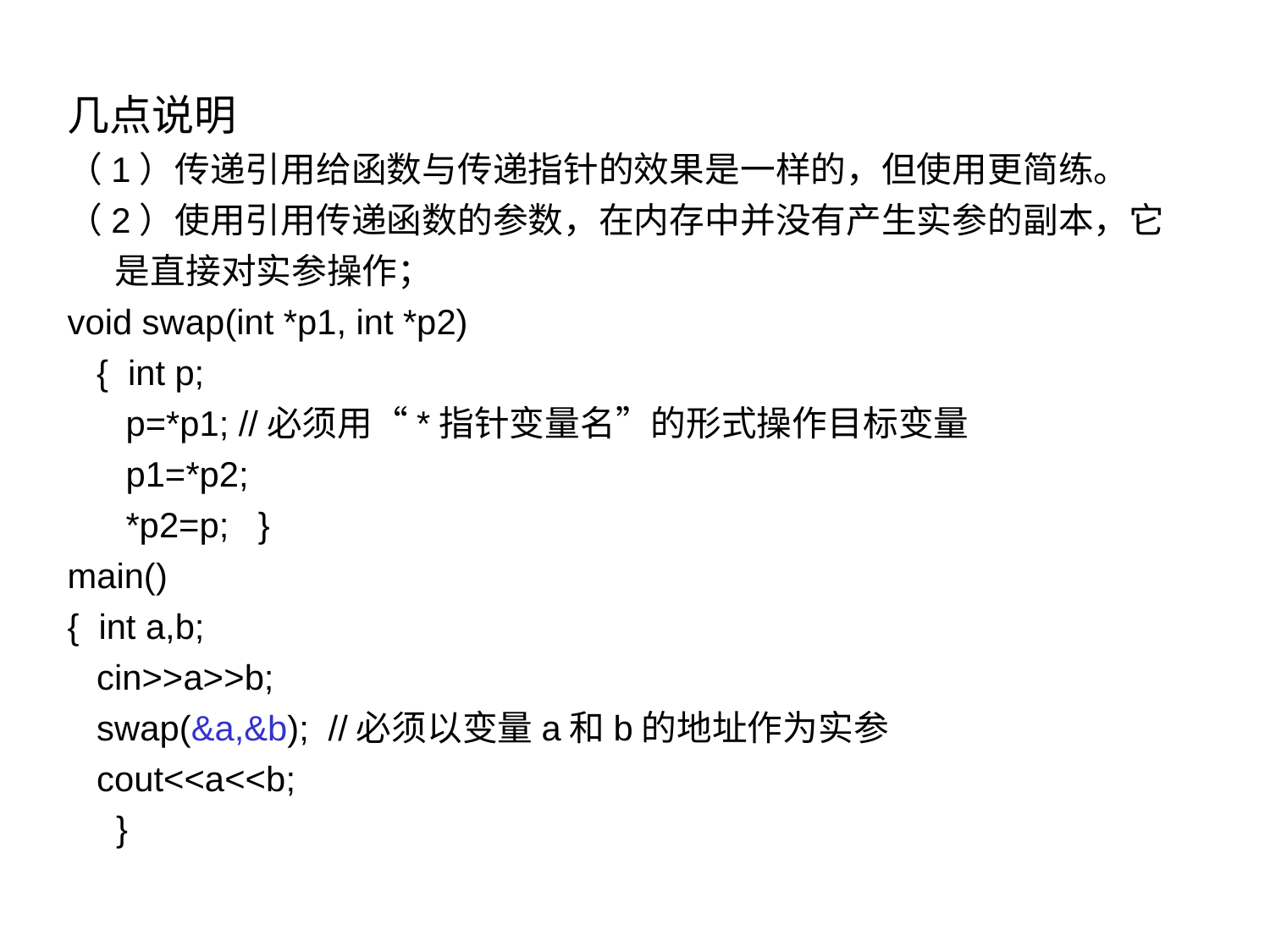

几点说明
（1）传递引用给函数与传递指针的效果是一样的，但使用更简练。
（2）使用引用传递函数的参数，在内存中并没有产生实参的副本，它是直接对实参操作；
void swap(int *p1, int *p2)
   {  int p;
      p=*p1; //必须用“*指针变量名”的形式操作目标变量
      p1=*p2;
      *p2=p;   }
main()
{  int a,b;
   cin>>a>>b;
   swap(&a,&b);  //必须以变量a和b的地址作为实参
   cout<<a<<b;
     }